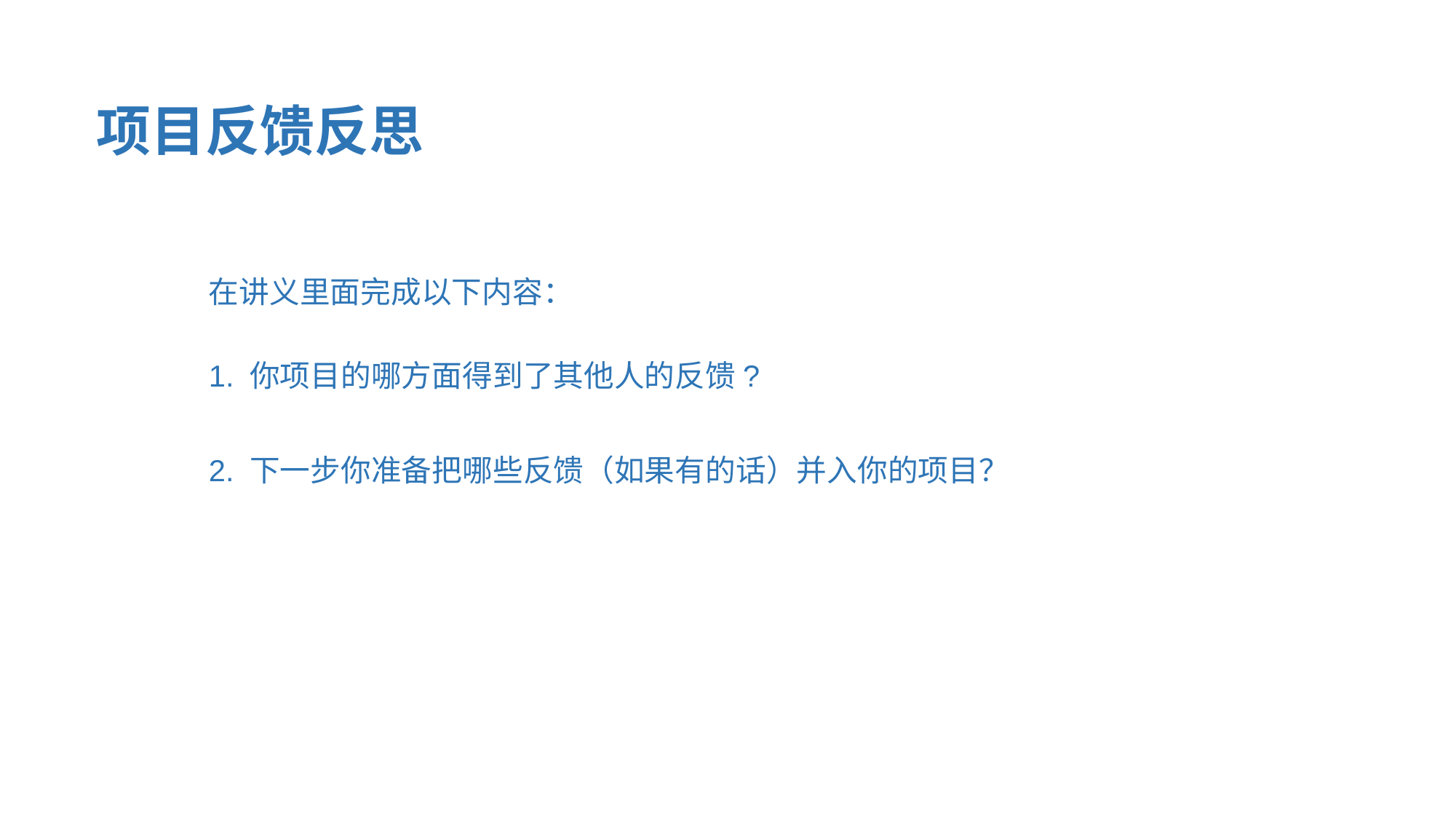

项目反馈反思
在讲义里面完成以下内容：

1. 你项目的哪方面得到了其他人的反馈?

2. 下一步你准备把哪些反馈（如果有的话）并入你的项目？